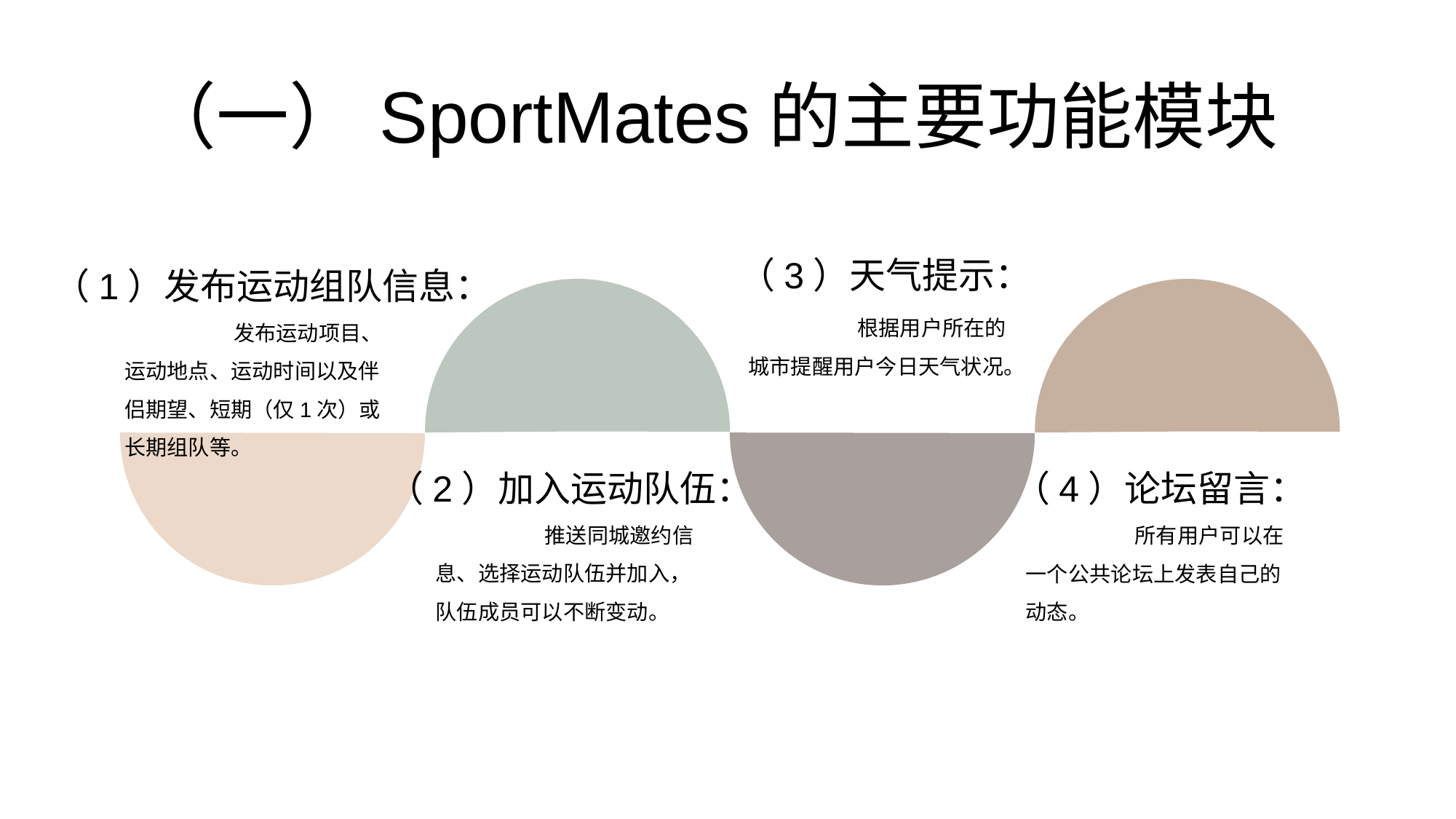

（一）SportMates的主要功能模块
（3）天气提示：
（1）发布运动组队信息：

	根据用户所在的城市提醒用户今日天气状况。
	发布运动项目、运动地点、运动时间以及伴侣期望、短期（仅1次）或长期组队等。
（2）加入运动队伍：
（4）论坛留言：
	推送同城邀约信息、选择运动队伍并加入，队伍成员可以不断变动。
	所有用户可以在一个公共论坛上发表自己的动态。